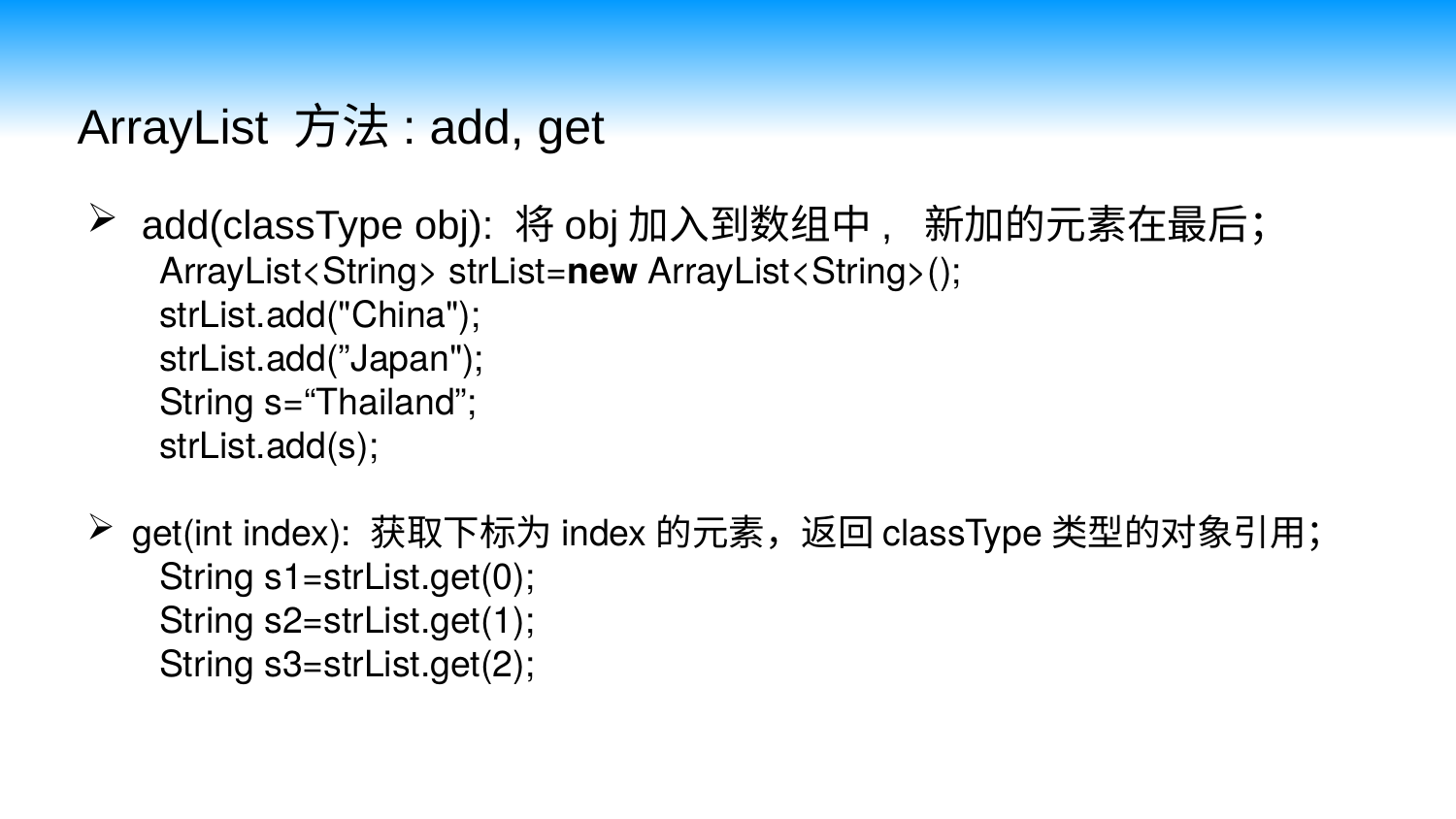

ArrayList 方法: add, get
add(classType obj): 将obj加入到数组中,  新加的元素在最后；
ArrayList<String> strList=new ArrayList<String>();
strList.add("China");
strList.add(”Japan");
String s=“Thailand”;
strList.add(s);

get(int index): 获取下标为index的元素，返回classType类型的对象引用；
String s1=strList.get(0);
String s2=strList.get(1);
String s3=strList.get(2);